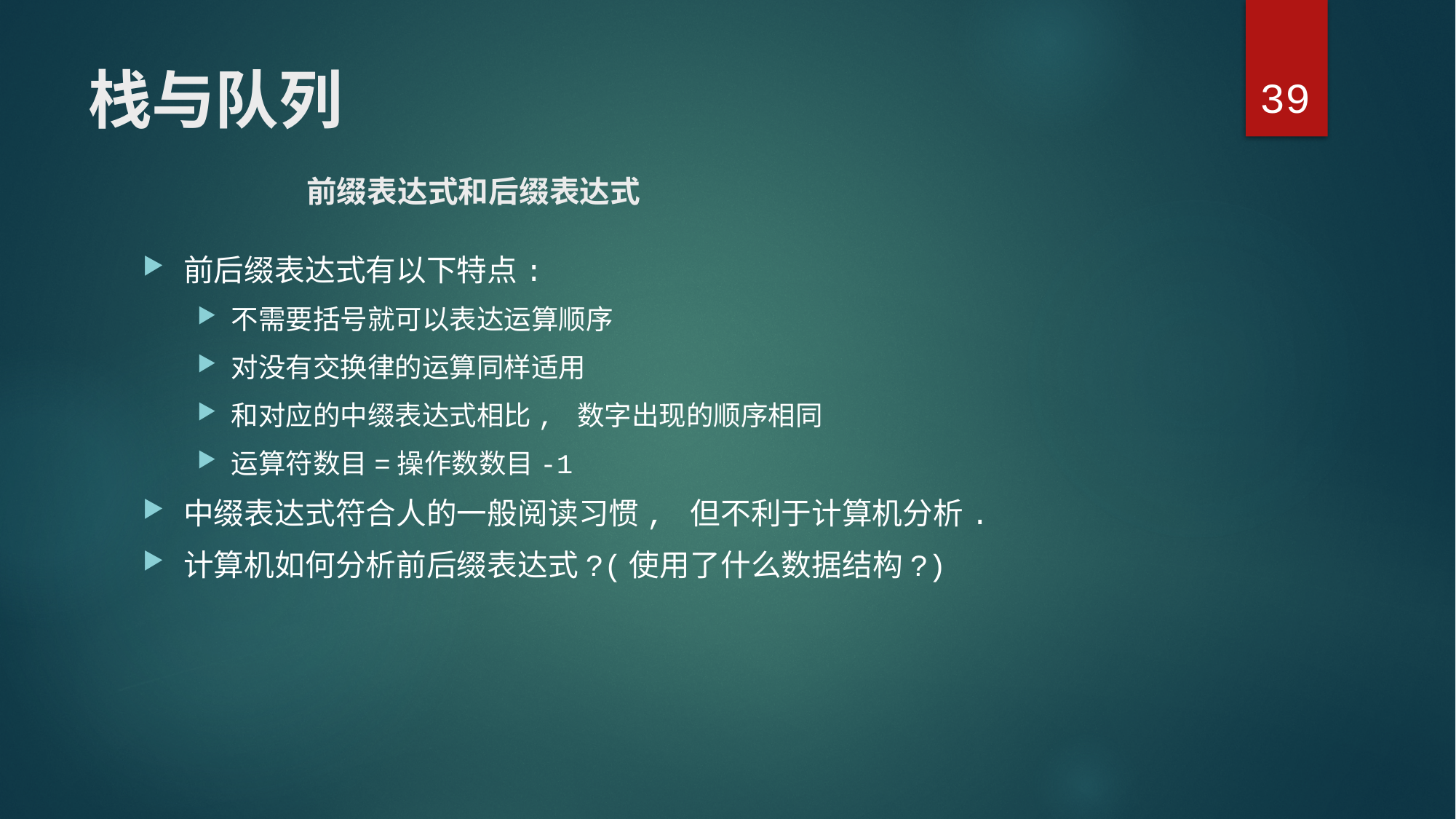

39
# 栈与队列 前缀表达式和后缀表达式
前后缀表达式有以下特点:
不需要括号就可以表达运算顺序
对没有交换律的运算同样适用
和对应的中缀表达式相比, 数字出现的顺序相同
运算符数目=操作数数目-1
中缀表达式符合人的一般阅读习惯, 但不利于计算机分析.
计算机如何分析前后缀表达式?(使用了什么数据结构?)